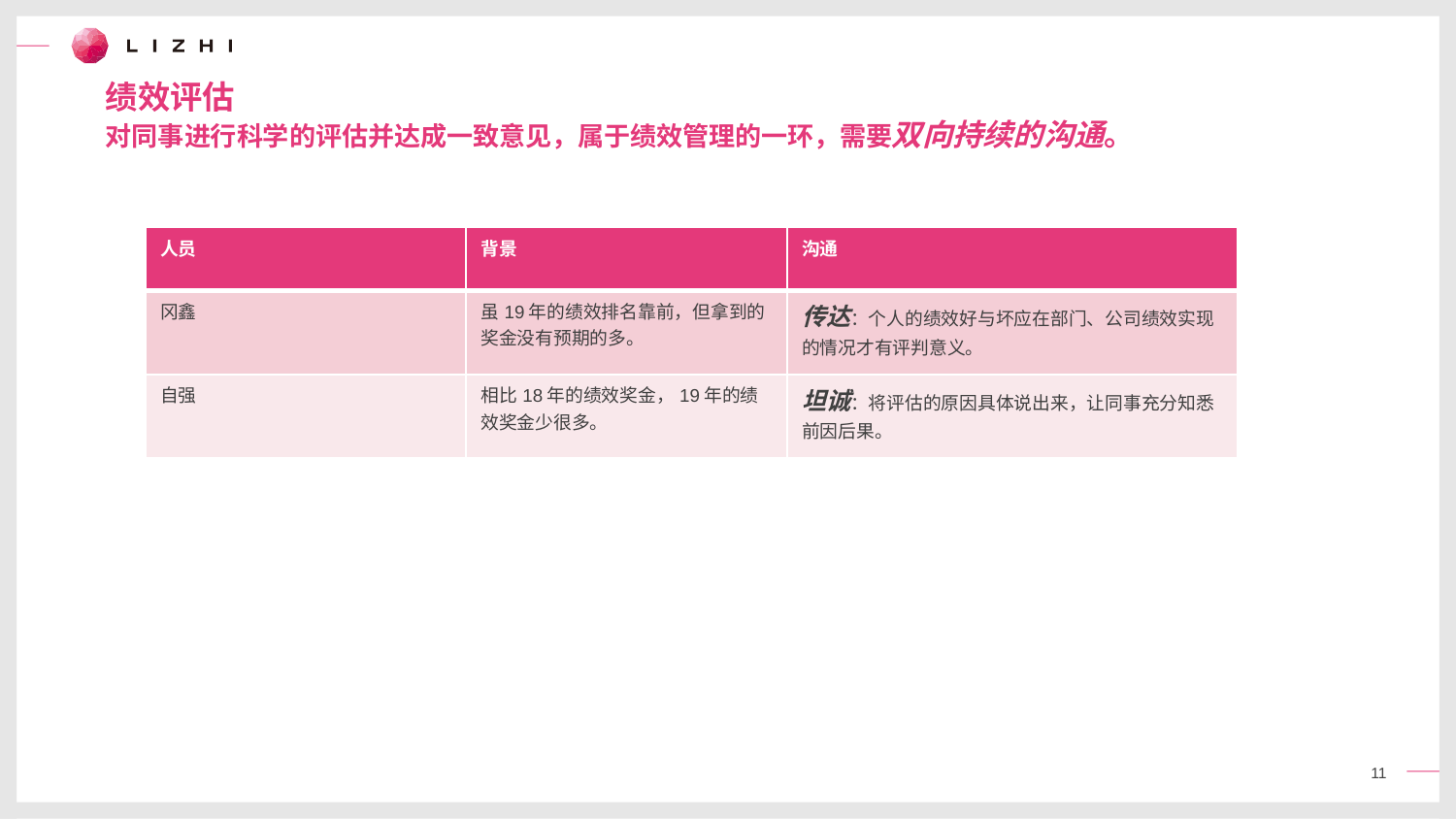

绩效评估
对同事进行科学的评估并达成一致意见，属于绩效管理的一环，需要双向持续的沟通。
| 人员 | 背景 | 沟通 |
| --- | --- | --- |
| 冈鑫 | 虽19年的绩效排名靠前，但拿到的奖金没有预期的多。 | 传达：个人的绩效好与坏应在部门、公司绩效实现的情况才有评判意义。 |
| 自强 | 相比18年的绩效奖金，19年的绩效奖金少很多。 | 坦诚：将评估的原因具体说出来，让同事充分知悉前因后果。 |
11